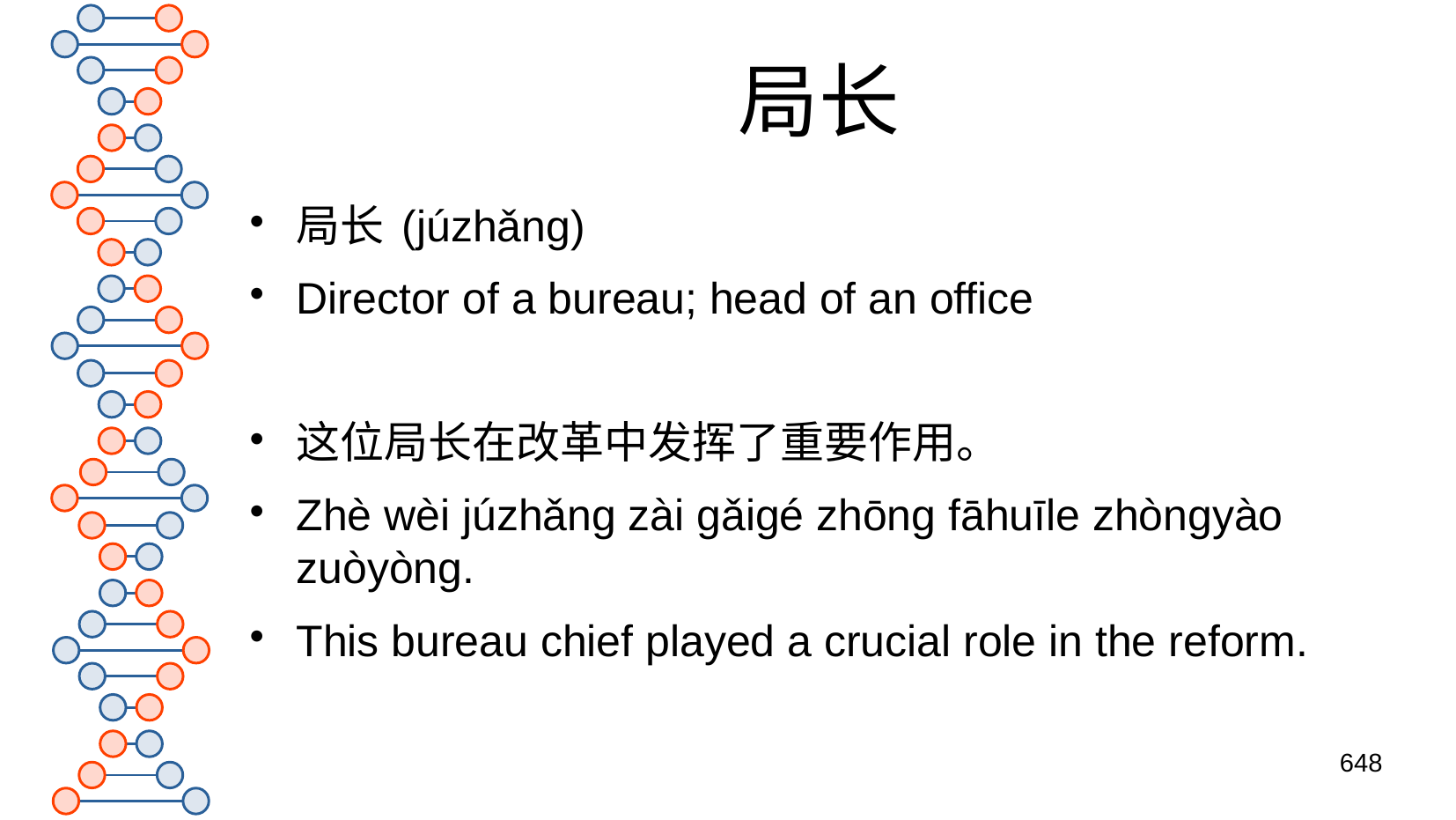

# 局长
局长 (júzhǎng)
Director of a bureau; head of an office

这位局长在改革中发挥了重要作用。
Zhè wèi júzhǎng zài gǎigé zhōng fāhuīle zhòngyào zuòyòng.
This bureau chief played a crucial role in the reform.
648